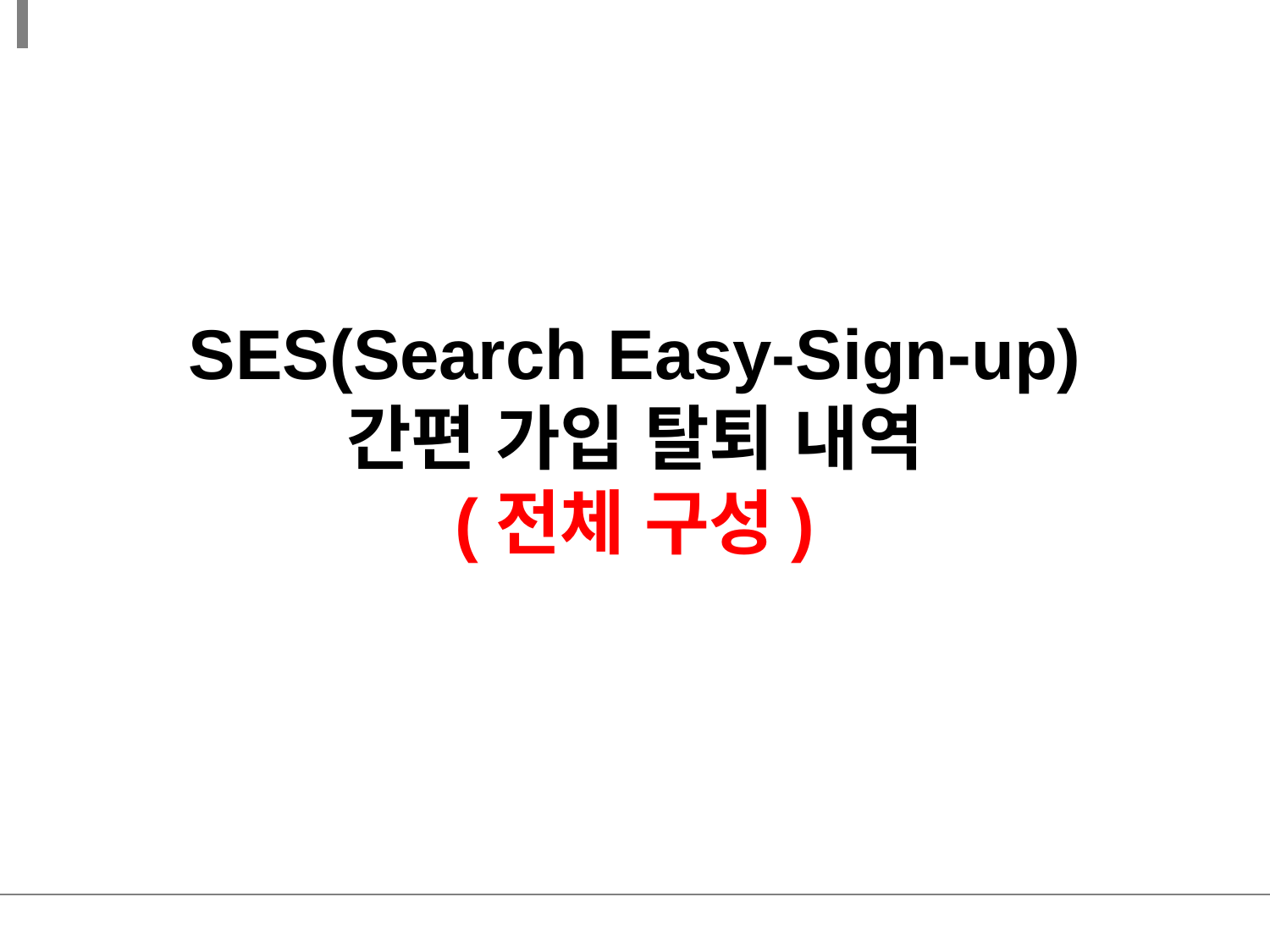

SES(Search Easy-Sign-up)
간편 가입 탈퇴 내역
(전체 구성)